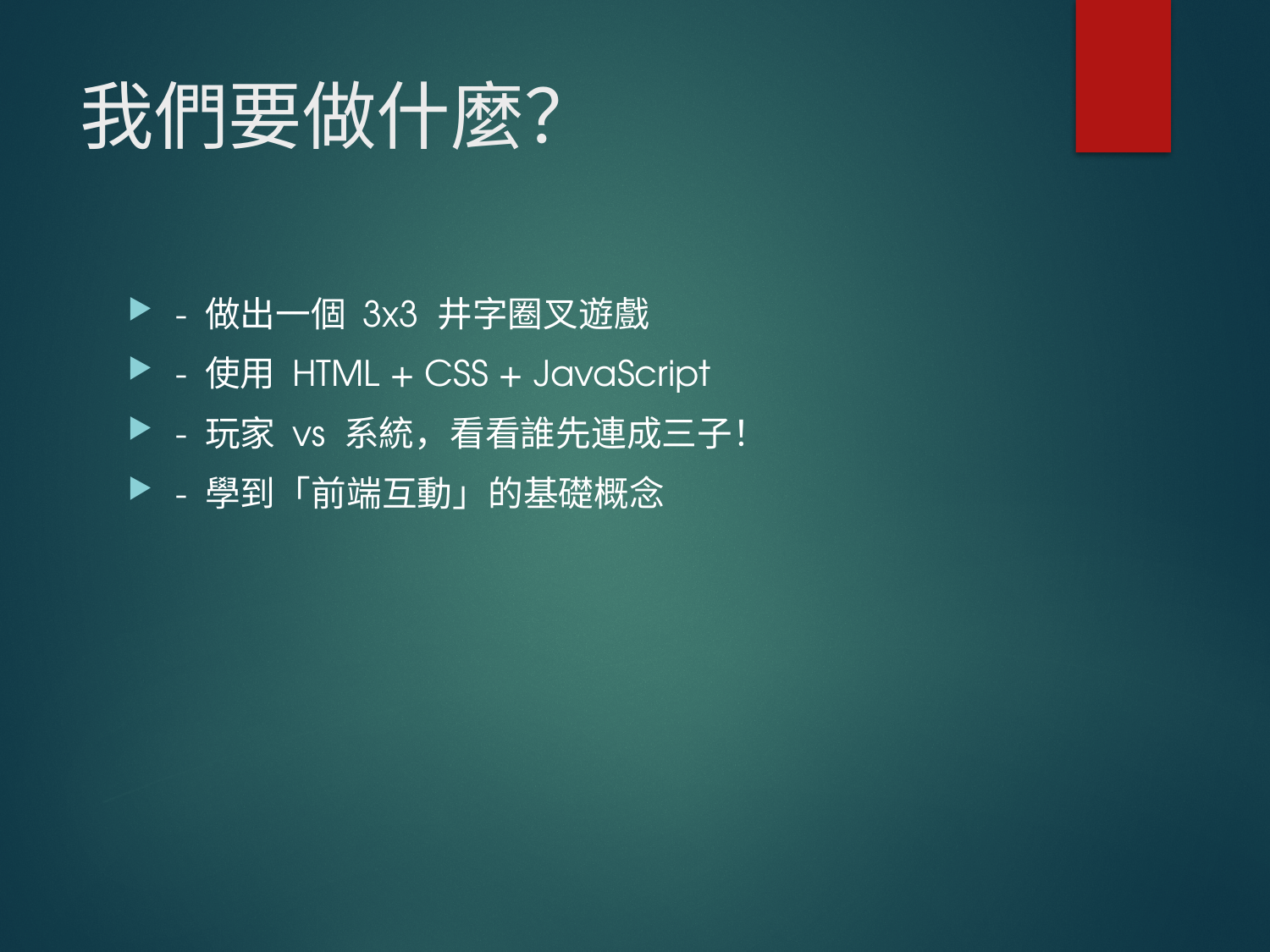

# 我們要做什麼？
- 做出一個 3x3 井字圈叉遊戲
- 使用 HTML + CSS + JavaScript
- 玩家 vs 系統，看看誰先連成三子！
- 學到「前端互動」的基礎概念